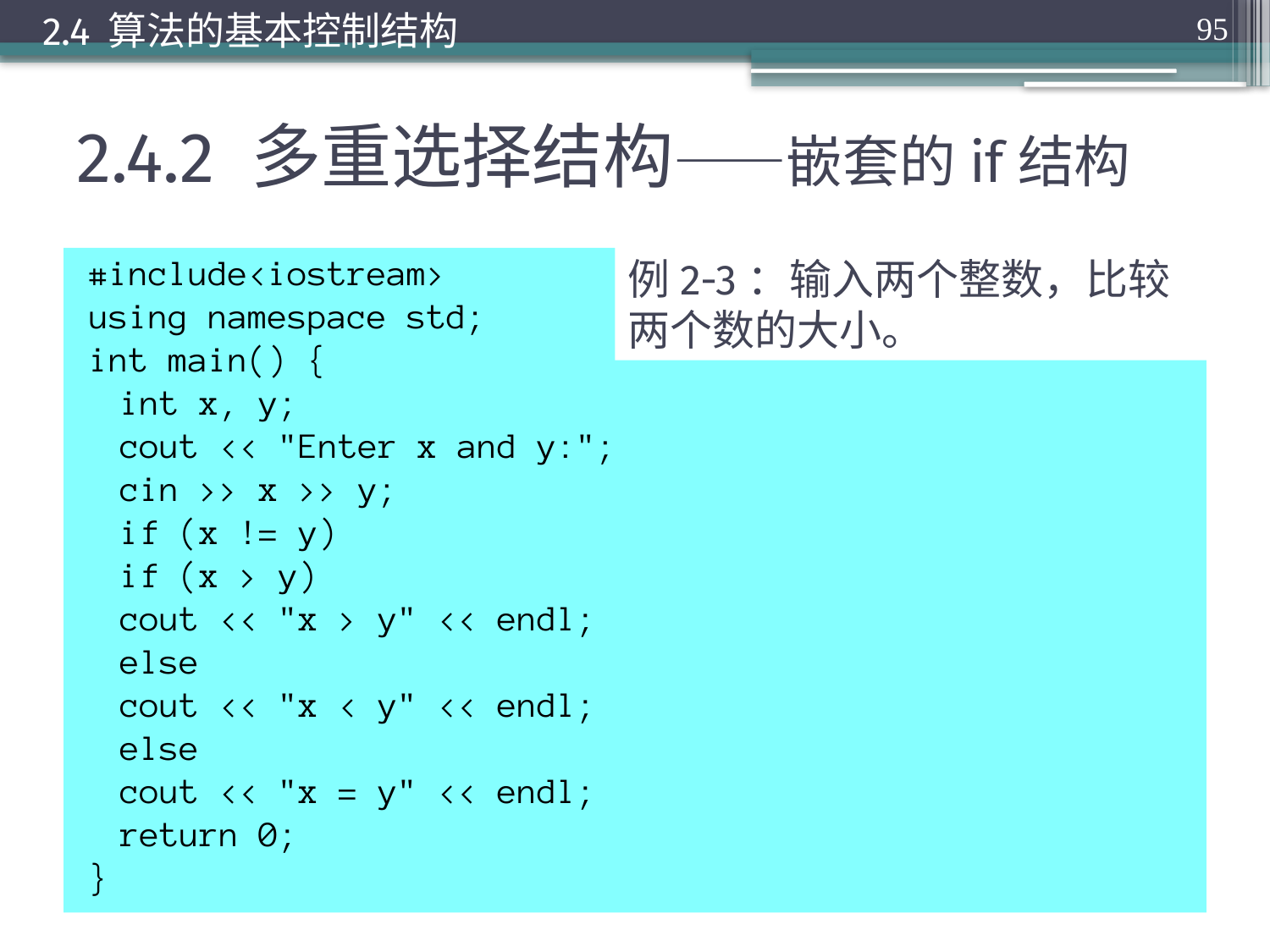

2.4 算法的基本控制结构
95
# 2.4.2 多重选择结构——嵌套的if结构
例2-3：输入两个整数，比较两个数的大小。
#include<iostream>
using namespace std;
int main() {
	int x, y;
	cout << "Enter x and y:";
	cin >> x >> y;
	if (x != y)
		if (x > y)
			cout << "x > y" << endl;
		else
			cout << "x < y" << endl;
	else
		cout << "x = y" << endl;
	return 0;
}